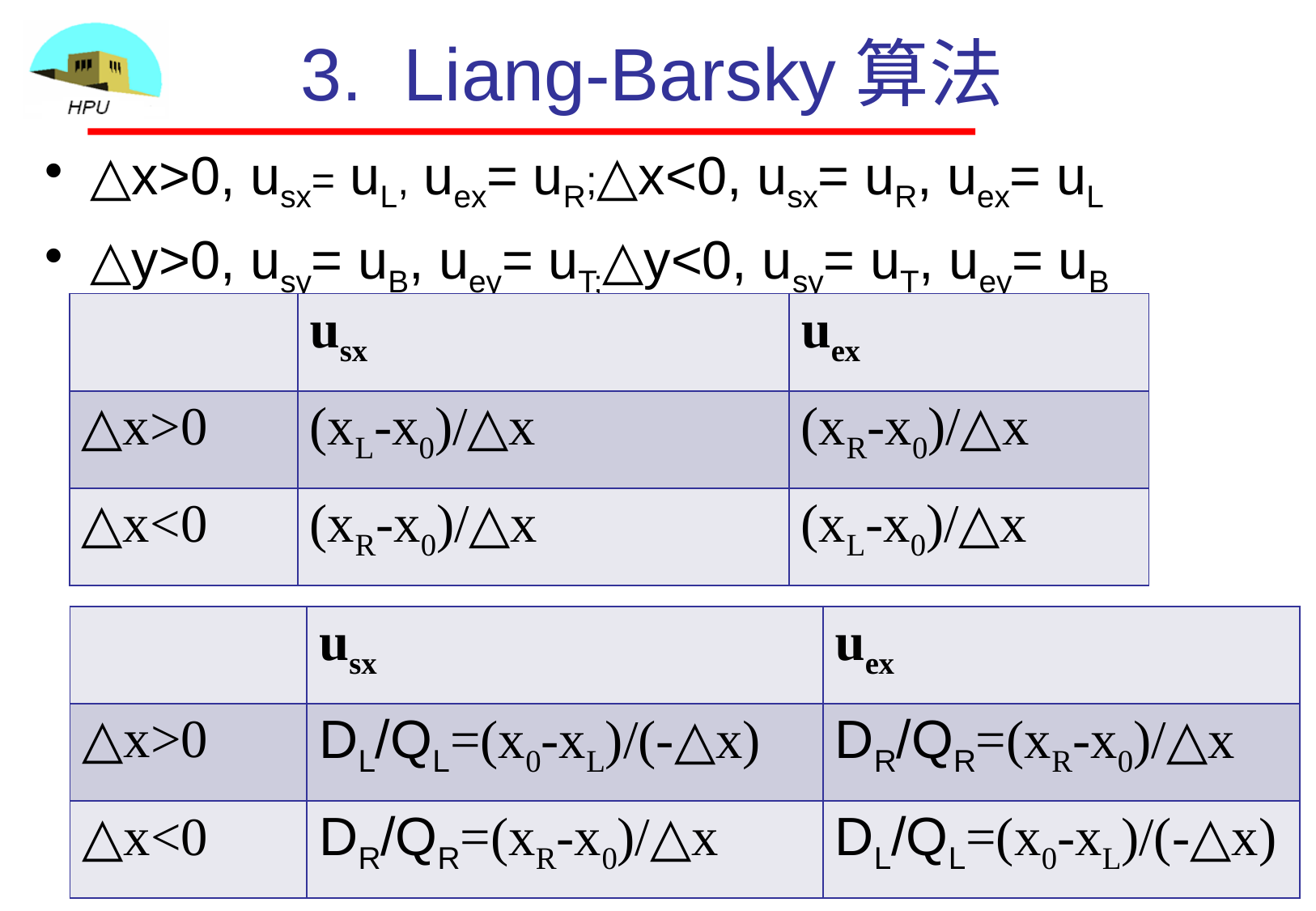

# 3.  Liang-Barsky算法
△x>0, usx= uL, uex= uR;△x<0, usx= uR, uex= uL
△y>0, usy= uB, uey= uT;△y<0, usy= uT, uey= uB

|  | usx | uex |
| --- | --- | --- |
| △x>0 | (xL-x0)/△x | (xR-x0)/△x |
| △x<0 | (xR-x0)/△x | (xL-x0)/△x |
|  | usx | uex |
| --- | --- | --- |
| △x>0 | DL/QL=(x0-xL)/(-△x) | DR/QR=(xR-x0)/△x |
| △x<0 | DR/QR=(xR-x0)/△x | DL/QL=(x0-xL)/(-△x) |
09:09
39